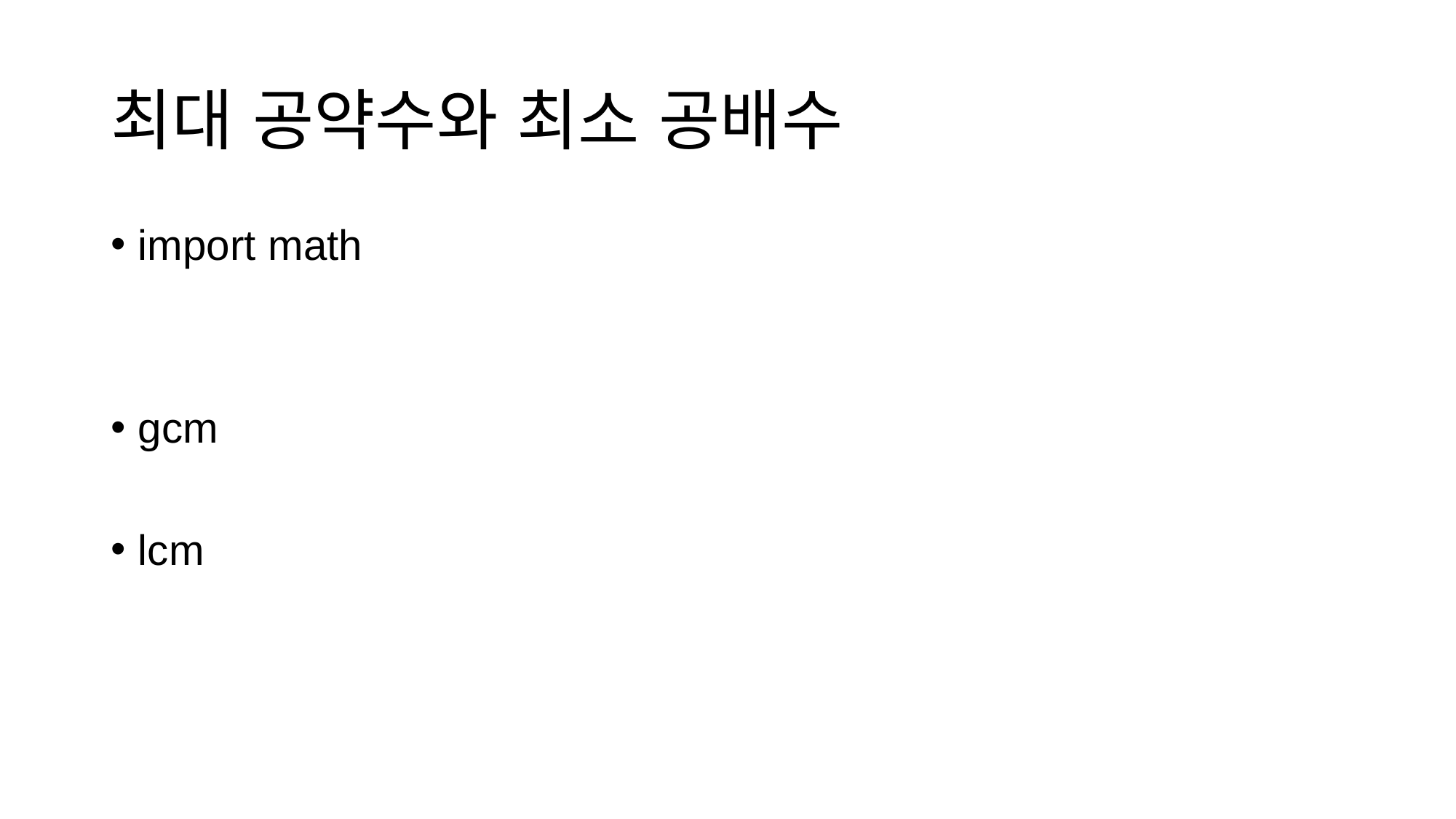

# 최대 공약수와 최소 공배수
import math

gcm

lcm